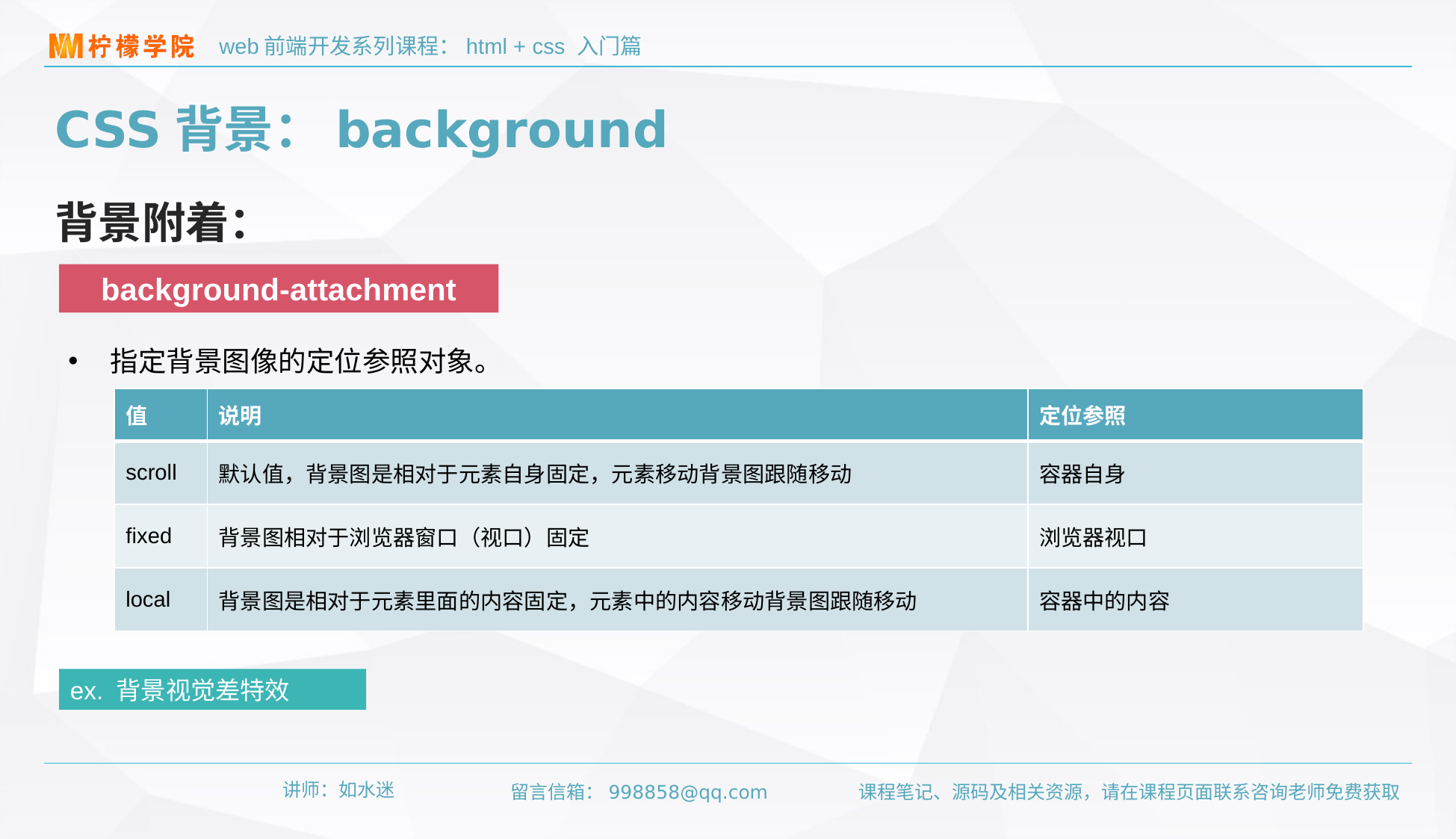

CSS背景：background
背景附着：
background-attachment
指定背景图像的定位参照对象。
| 值 | 说明 | 定位参照 |
| --- | --- | --- |
| scroll | 默认值，背景图是相对于元素自身固定，元素移动背景图跟随移动 | 容器自身 |
| fixed | 背景图相对于浏览器窗口（视口）固定 | 浏览器视口 |
| local | 背景图是相对于元素里面的内容固定，元素中的内容移动背景图跟随移动 | 容器中的内容 |
ex. 背景视觉差特效